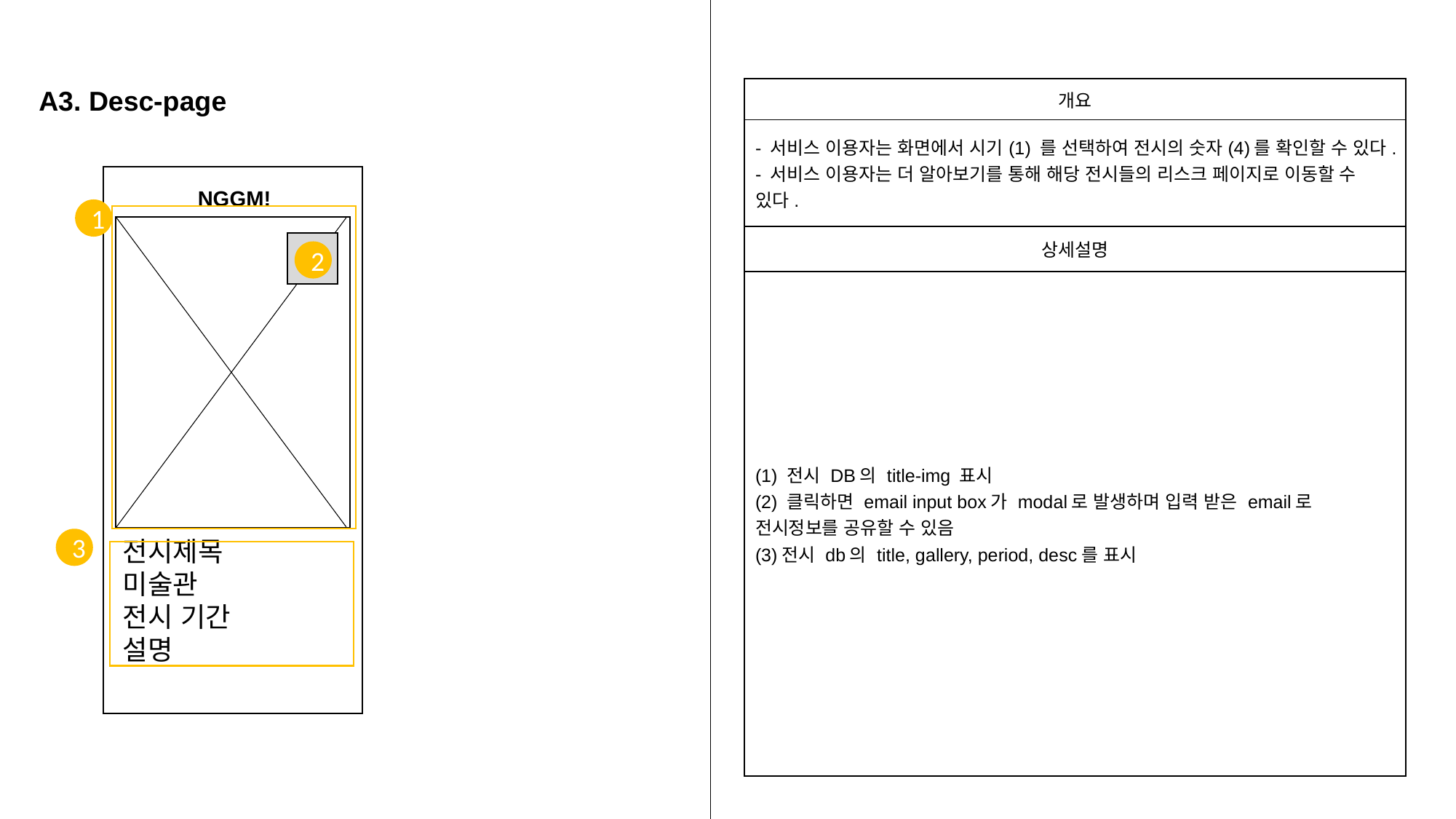

A3. Desc-page
| 개요 |
| --- |
| - 서비스 이용자는 화면에서 시기(1) 를 선택하여 전시의 숫자(4)를 확인할 수 있다. - 서비스 이용자는 더 알아보기를 통해 해당 전시들의 리스크 페이지로 이동할 수 있다. |
| 상세설명 |
| (1) 전시 DB의 title-img 표시 (2) 클릭하면 email input box가 modal로 발생하며 입력 받은 email로 전시정보를 공유할 수 있음 (3)전시 db의 title, gallery, period, desc를 표시 |

NGGM!
1

2
3
전시제목
미술관
전시 기간
설명